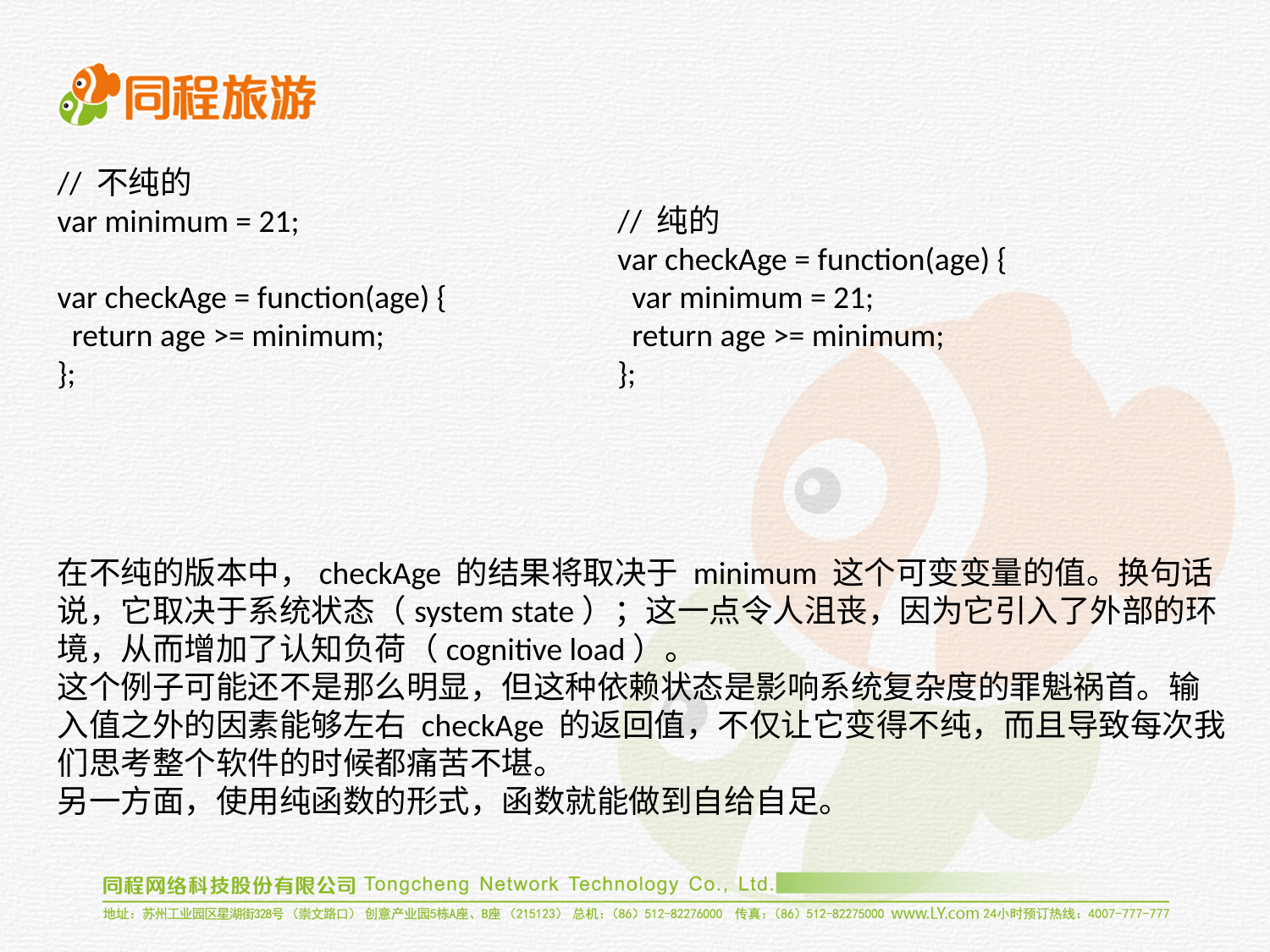

// 不纯的
var minimum = 21;

var checkAge = function(age) {
  return age >= minimum;
};
// 纯的
var checkAge = function(age) {
  var minimum = 21;
  return age >= minimum;
};
在不纯的版本中，checkAge 的结果将取决于 minimum 这个可变变量的值。换句话说，它取决于系统状态（system state）；这一点令人沮丧，因为它引入了外部的环境，从而增加了认知负荷（cognitive load）。
这个例子可能还不是那么明显，但这种依赖状态是影响系统复杂度的罪魁祸首。输入值之外的因素能够左右 checkAge 的返回值，不仅让它变得不纯，而且导致每次我们思考整个软件的时候都痛苦不堪。
另一方面，使用纯函数的形式，函数就能做到自给自足。